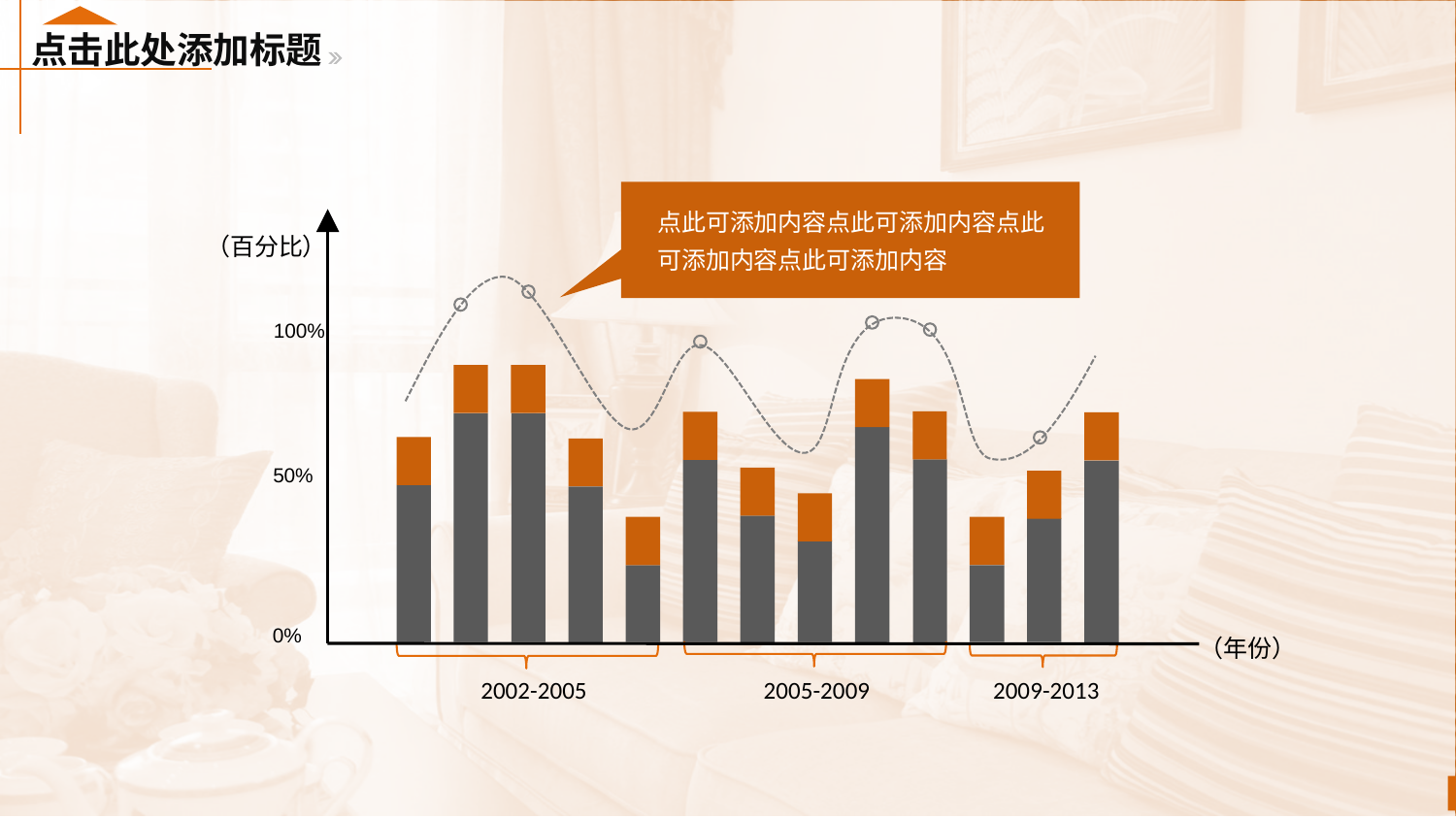

点击此处添加标题

点此可添加内容点此可添加内容点此可添加内容点此可添加内容

（百分比）

100%

50%

0%
（年份）
2002-2005
2005-2009
2009-2013